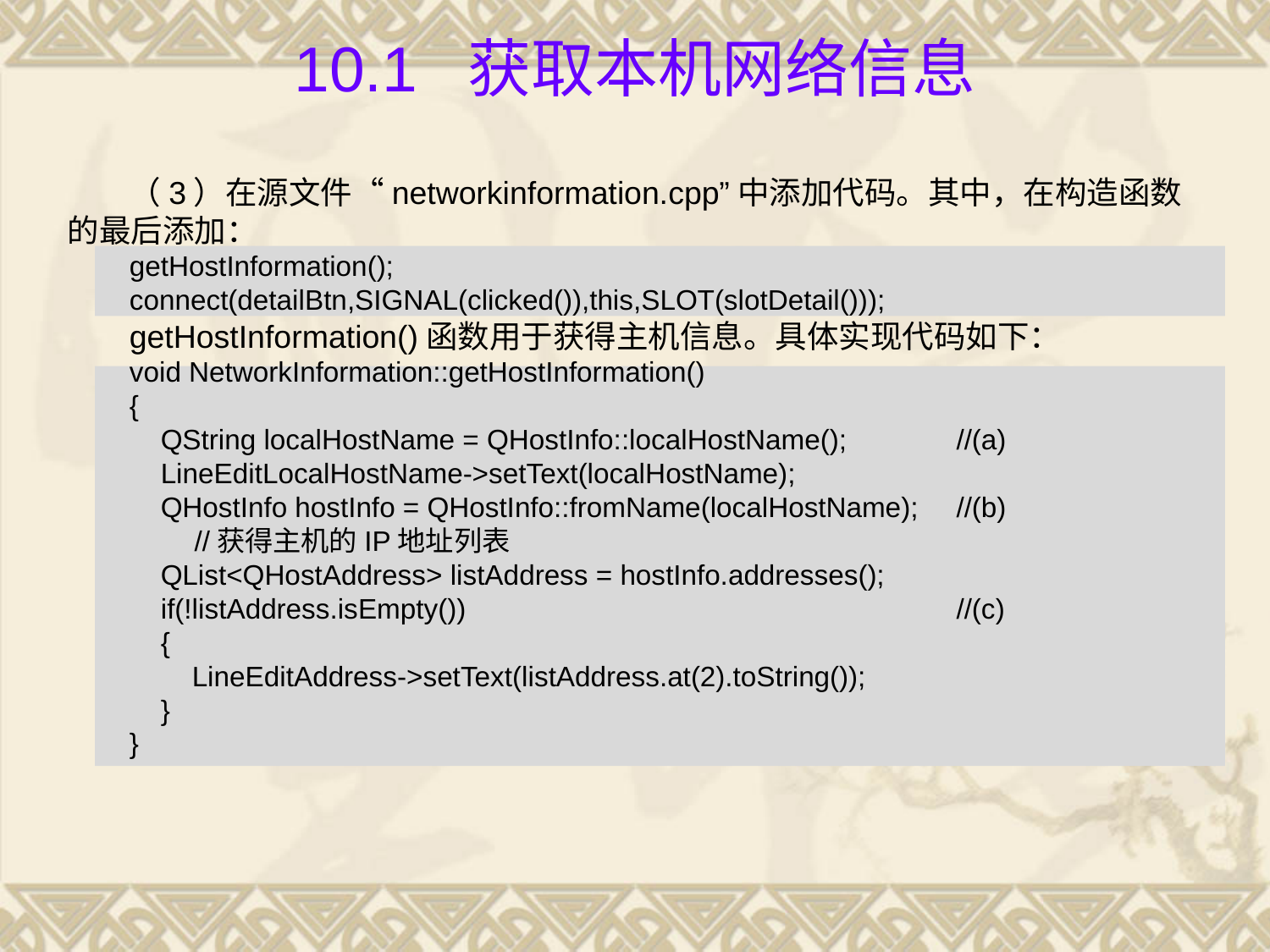

# 10.1  获取本机网络信息
（3）在源文件“networkinformation.cpp”中添加代码。其中，在构造函数的最后添加：
getHostInformation();
connect(detailBtn,SIGNAL(clicked()),this,SLOT(slotDetail()));
getHostInformation()函数用于获得主机信息。具体实现代码如下：
void NetworkInformation::getHostInformation()
{
    QString localHostName = QHostInfo::localHostName();	//(a)
    LineEditLocalHostName->setText(localHostName);
    QHostInfo hostInfo = QHostInfo::fromName(localHostName);	//(b)
	//获得主机的IP地址列表
    QList<QHostAddress> listAddress = hostInfo.addresses();
    if(!listAddress.isEmpty())				//(c)
    {
        LineEditAddress->setText(listAddress.at(2).toString());
    }
}